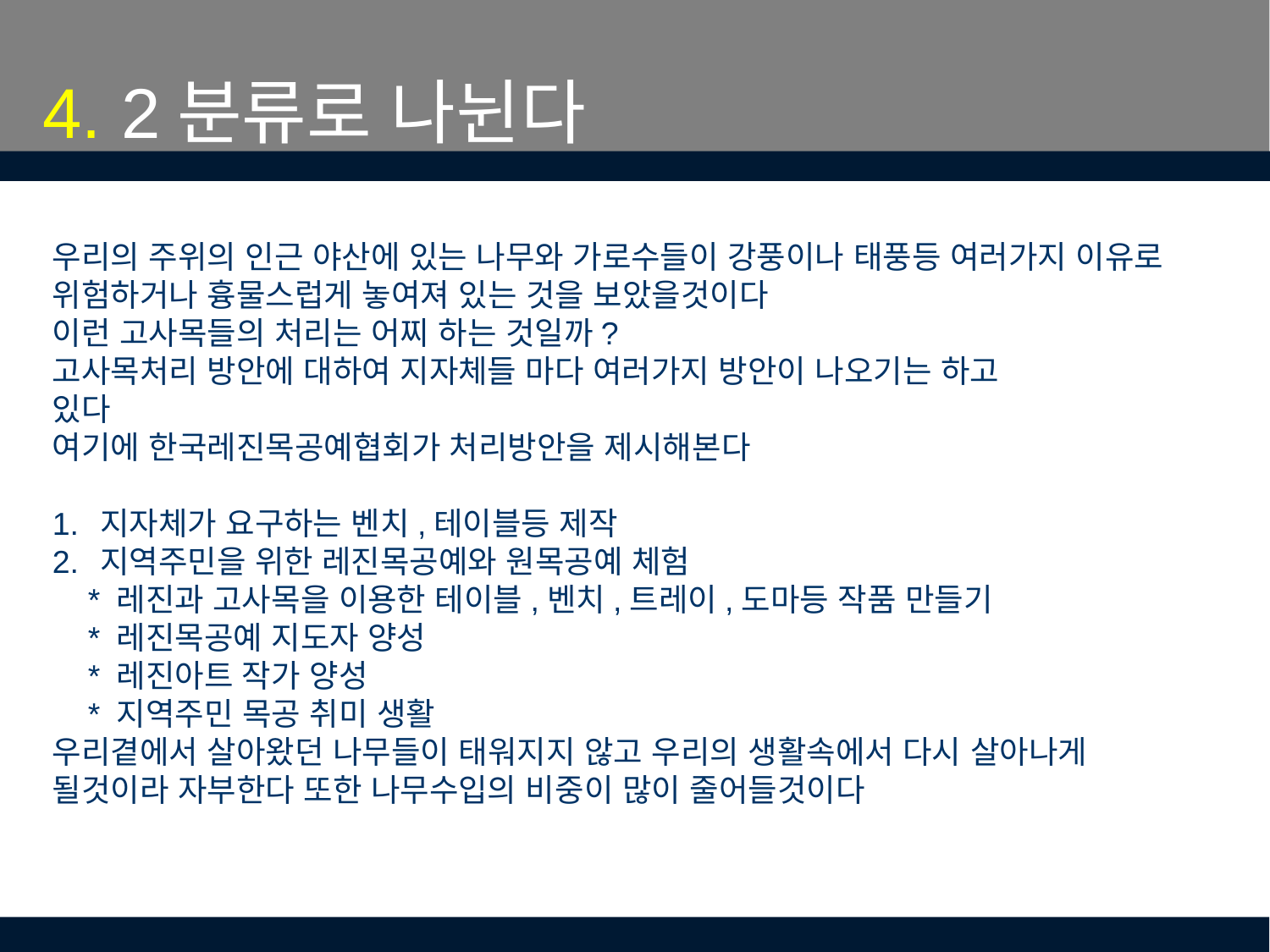

# 4. 2분류로 나뉜다
우리의 주위의 인근 야산에 있는 나무와 가로수들이 강풍이나 태풍등 여러가지 이유로 위험하거나 흉물스럽게 놓여져 있는 것을 보았을것이다
이런 고사목들의 처리는 어찌 하는 것일까?
고사목처리 방안에 대하여 지자체들 마다 여러가지 방안이 나오기는 하고
있다
여기에 한국레진목공예협회가 처리방안을 제시해본다

지자체가 요구하는 벤치,테이블등 제작
지역주민을 위한 레진목공예와 원목공예 체험
    * 레진과 고사목을 이용한 테이블,벤치,트레이,도마등 작품 만들기
    * 레진목공예 지도자 양성
    * 레진아트 작가 양성
    * 지역주민 목공 취미 생활
우리곁에서 살아왔던 나무들이 태워지지 않고 우리의 생활속에서 다시 살아나게
될것이라 자부한다 또한 나무수입의 비중이 많이 줄어들것이다